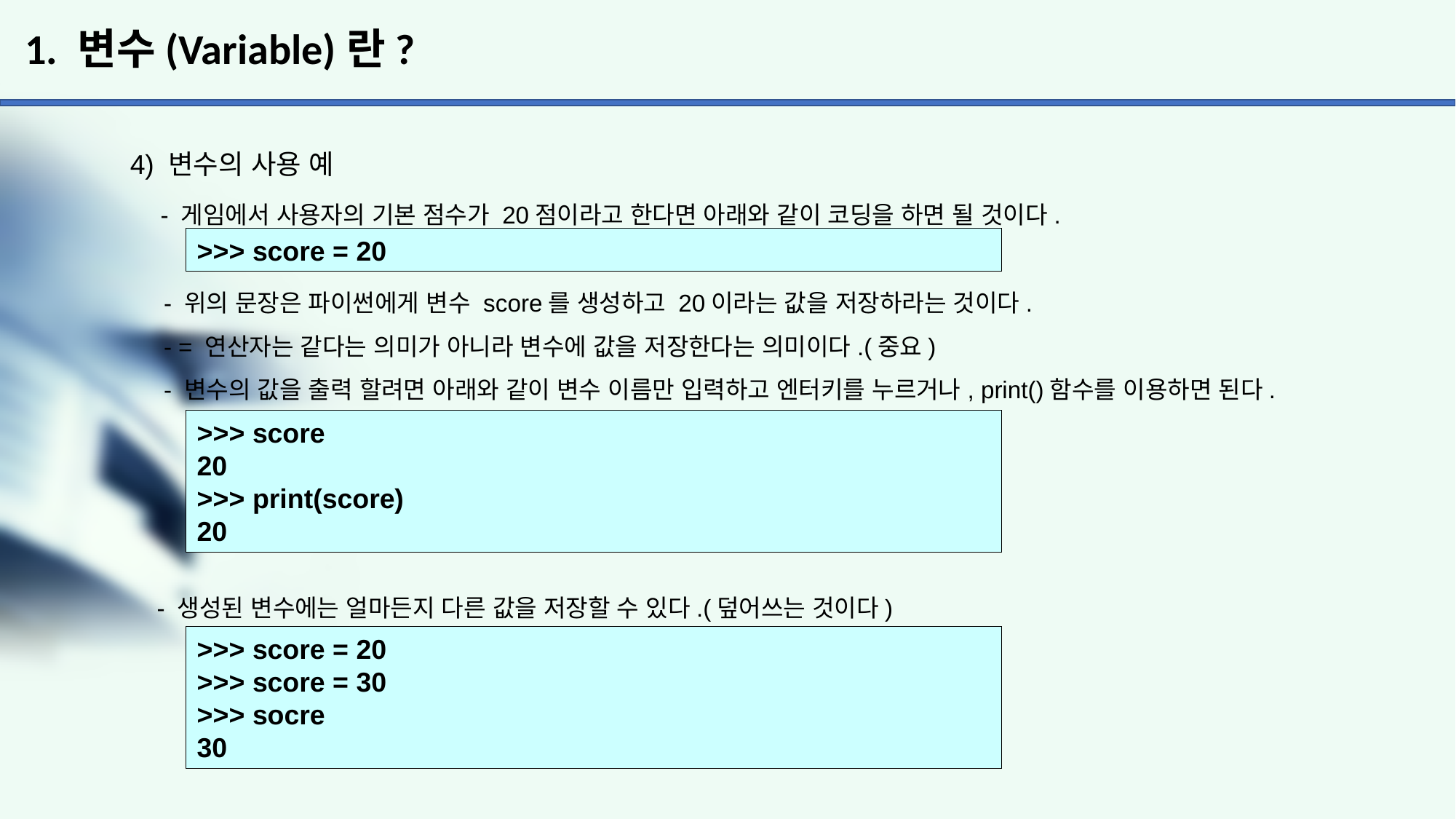

# 1. 변수(Variable)란?
4) 변수의 사용 예
    - 게임에서 사용자의 기본 점수가 20점이라고 한다면 아래와 같이 코딩을 하면 될 것이다.

     - 위의 문장은 파이썬에게 변수 score를 생성하고 20이라는 값을 저장하라는 것이다.
     - = 연산자는 같다는 의미가 아니라 변수에 값을 저장한다는 의미이다.(중요)
     - 변수의 값을 출력 할려면 아래와 같이 변수 이름만 입력하고 엔터키를 누르거나, print()함수를 이용하면 된다.

    - 생성된 변수에는 얼마든지 다른 값을 저장할 수 있다.(덮어쓰는 것이다)
>>> score = 20
>>> score
20
>>> print(score)
20
>>> score = 20
>>> score = 30
>>> socre
30